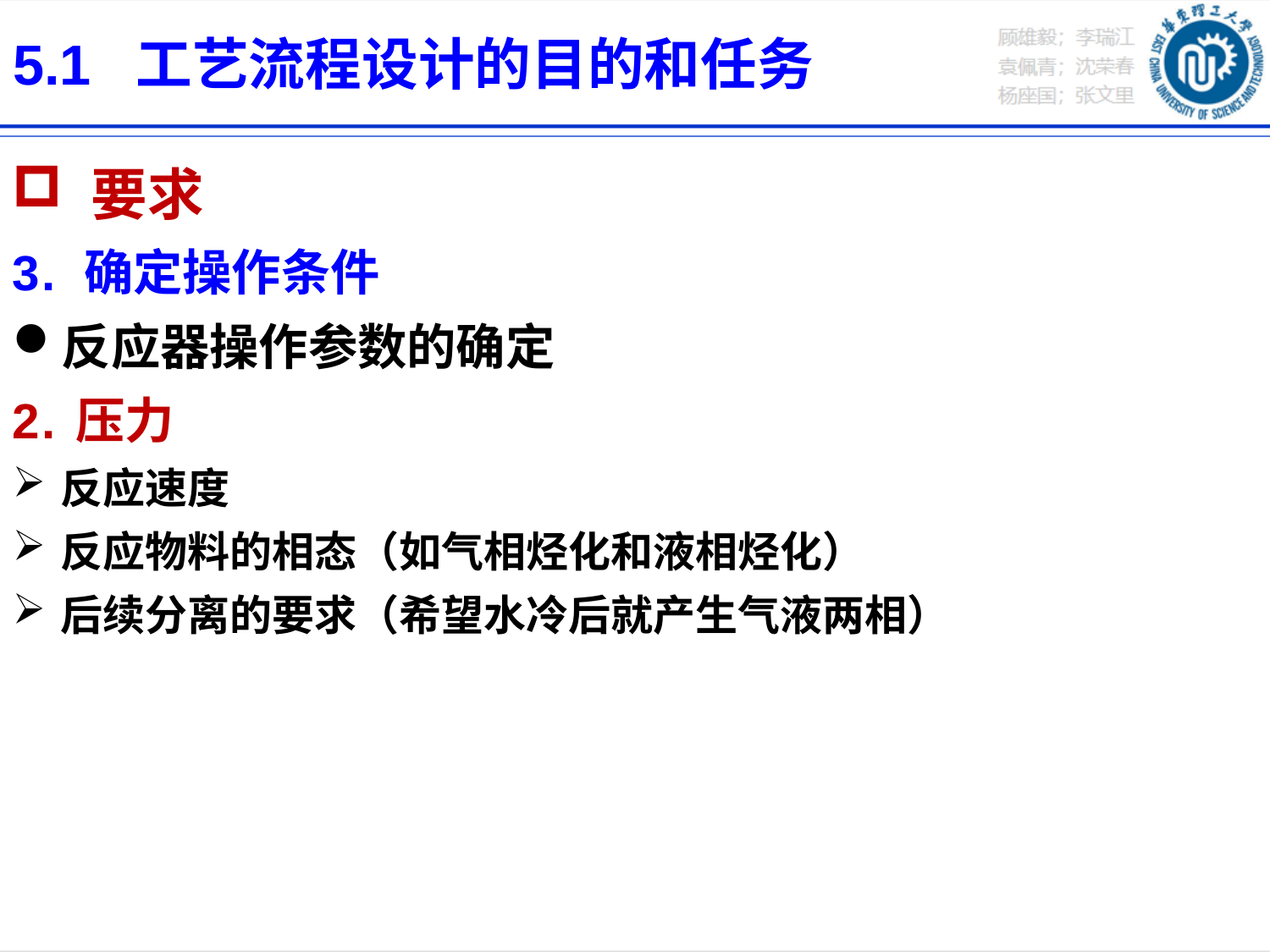

5.1  工艺流程设计的目的和任务
 要求
确定操作条件
反应器操作参数的确定
压力
反应速度
反应物料的相态（如气相烃化和液相烃化）
后续分离的要求（希望水冷后就产生气液两相）